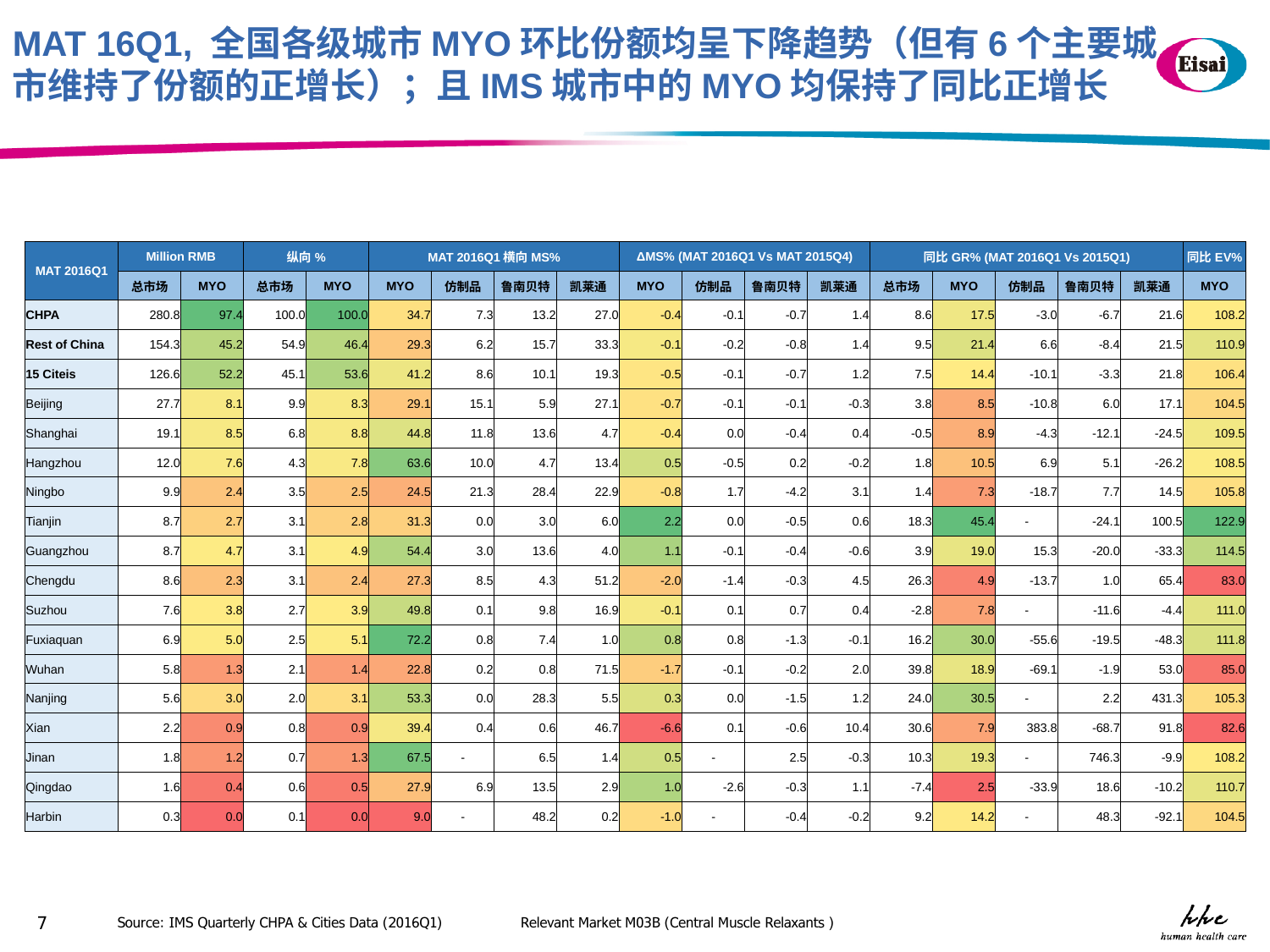

MAT 16Q1, 全国各级城市MYO环比份额均呈下降趋势（但有6个主要城市维持了份额的正增长）；且IMS城市中的MYO均保持了同比正增长
| MAT 2016Q1 | Million RMB |  | 纵向% |  | MAT 2016Q1横向MS% |  |  |  | ΔMS% (MAT 2016Q1 Vs MAT 2015Q4) |  |  |  | 同比GR% (MAT 2016Q1 Vs 2015Q1) |  |  |  |  | 同比EV% |
| --- | --- | --- | --- | --- | --- | --- | --- | --- | --- | --- | --- | --- | --- | --- | --- | --- | --- | --- |
|  | 总市场 | MYO | 总市场 | MYO | MYO | 仿制品 | 鲁南贝特 | 凯莱通 | MYO | 仿制品 | 鲁南贝特 | 凯莱通 | 总市场 | MYO | 仿制品 | 鲁南贝特 | 凯莱通 | MYO |
| CHPA | 280.8 | 97.4 | 100.0 | 100.0 | 34.7 | 7.3 | 13.2 | 27.0 | -0.4 | -0.1 | -0.7 | 1.4 | 8.6 | 17.5 | -3.0 | -6.7 | 21.6 | 108.2 |
| Rest of China | 154.3 | 45.2 | 54.9 | 46.4 | 29.3 | 6.2 | 15.7 | 33.3 | -0.1 | -0.2 | -0.8 | 1.4 | 9.5 | 21.4 | 6.6 | -8.4 | 21.5 | 110.9 |
| 15 Citeis | 126.6 | 52.2 | 45.1 | 53.6 | 41.2 | 8.6 | 10.1 | 19.3 | -0.5 | -0.1 | -0.7 | 1.2 | 7.5 | 14.4 | -10.1 | -3.3 | 21.8 | 106.4 |
| Beijing | 27.7 | 8.1 | 9.9 | 8.3 | 29.1 | 15.1 | 5.9 | 27.1 | -0.7 | -0.1 | -0.1 | -0.3 | 3.8 | 8.5 | -10.8 | 6.0 | 17.1 | 104.5 |
| Shanghai | 19.1 | 8.5 | 6.8 | 8.8 | 44.8 | 11.8 | 13.6 | 4.7 | -0.4 | 0.0 | -0.4 | 0.4 | -0.5 | 8.9 | -4.3 | -12.1 | -24.5 | 109.5 |
| Hangzhou | 12.0 | 7.6 | 4.3 | 7.8 | 63.6 | 10.0 | 4.7 | 13.4 | 0.5 | -0.5 | 0.2 | -0.2 | 1.8 | 10.5 | 6.9 | 5.1 | -26.2 | 108.5 |
| Ningbo | 9.9 | 2.4 | 3.5 | 2.5 | 24.5 | 21.3 | 28.4 | 22.9 | -0.8 | 1.7 | -4.2 | 3.1 | 1.4 | 7.3 | -18.7 | 7.7 | 14.5 | 105.8 |
| Tianjin | 8.7 | 2.7 | 3.1 | 2.8 | 31.3 | 0.0 | 3.0 | 6.0 | 2.2 | 0.0 | -0.5 | 0.6 | 18.3 | 45.4 | - | -24.1 | 100.5 | 122.9 |
| Guangzhou | 8.7 | 4.7 | 3.1 | 4.9 | 54.4 | 3.0 | 13.6 | 4.0 | 1.1 | -0.1 | -0.4 | -0.6 | 3.9 | 19.0 | 15.3 | -20.0 | -33.3 | 114.5 |
| Chengdu | 8.6 | 2.3 | 3.1 | 2.4 | 27.3 | 8.5 | 4.3 | 51.2 | -2.0 | -1.4 | -0.3 | 4.5 | 26.3 | 4.9 | -13.7 | 1.0 | 65.4 | 83.0 |
| Suzhou | 7.6 | 3.8 | 2.7 | 3.9 | 49.8 | 0.1 | 9.8 | 16.9 | -0.1 | 0.1 | 0.7 | 0.4 | -2.8 | 7.8 | - | -11.6 | -4.4 | 111.0 |
| Fuxiaquan | 6.9 | 5.0 | 2.5 | 5.1 | 72.2 | 0.8 | 7.4 | 1.0 | 0.8 | 0.8 | -1.3 | -0.1 | 16.2 | 30.0 | -55.6 | -19.5 | -48.3 | 111.8 |
| Wuhan | 5.8 | 1.3 | 2.1 | 1.4 | 22.8 | 0.2 | 0.8 | 71.5 | -1.7 | -0.1 | -0.2 | 2.0 | 39.8 | 18.9 | -69.1 | -1.9 | 53.0 | 85.0 |
| Nanjing | 5.6 | 3.0 | 2.0 | 3.1 | 53.3 | 0.0 | 28.3 | 5.5 | 0.3 | 0.0 | -1.5 | 1.2 | 24.0 | 30.5 | - | 2.2 | 431.3 | 105.3 |
| Xian | 2.2 | 0.9 | 0.8 | 0.9 | 39.4 | 0.4 | 0.6 | 46.7 | -6.6 | 0.1 | -0.6 | 10.4 | 30.6 | 7.9 | 383.8 | -68.7 | 91.8 | 82.6 |
| Jinan | 1.8 | 1.2 | 0.7 | 1.3 | 67.5 | - | 6.5 | 1.4 | 0.5 | - | 2.5 | -0.3 | 10.3 | 19.3 | - | 746.3 | -9.9 | 108.2 |
| Qingdao | 1.6 | 0.4 | 0.6 | 0.5 | 27.9 | 6.9 | 13.5 | 2.9 | 1.0 | -2.6 | -0.3 | 1.1 | -7.4 | 2.5 | -33.9 | 18.6 | -10.2 | 110.7 |
| Harbin | 0.3 | 0.0 | 0.1 | 0.0 | 9.0 | - | 48.2 | 0.2 | -1.0 | - | -0.4 | -0.2 | 9.2 | 14.2 | - | 48.3 | -92.1 | 104.5 |
Source: IMS Quarterly CHPA & Cities Data (2016Q1)
 Relevant Market M03B (Central Muscle Relaxants )
7